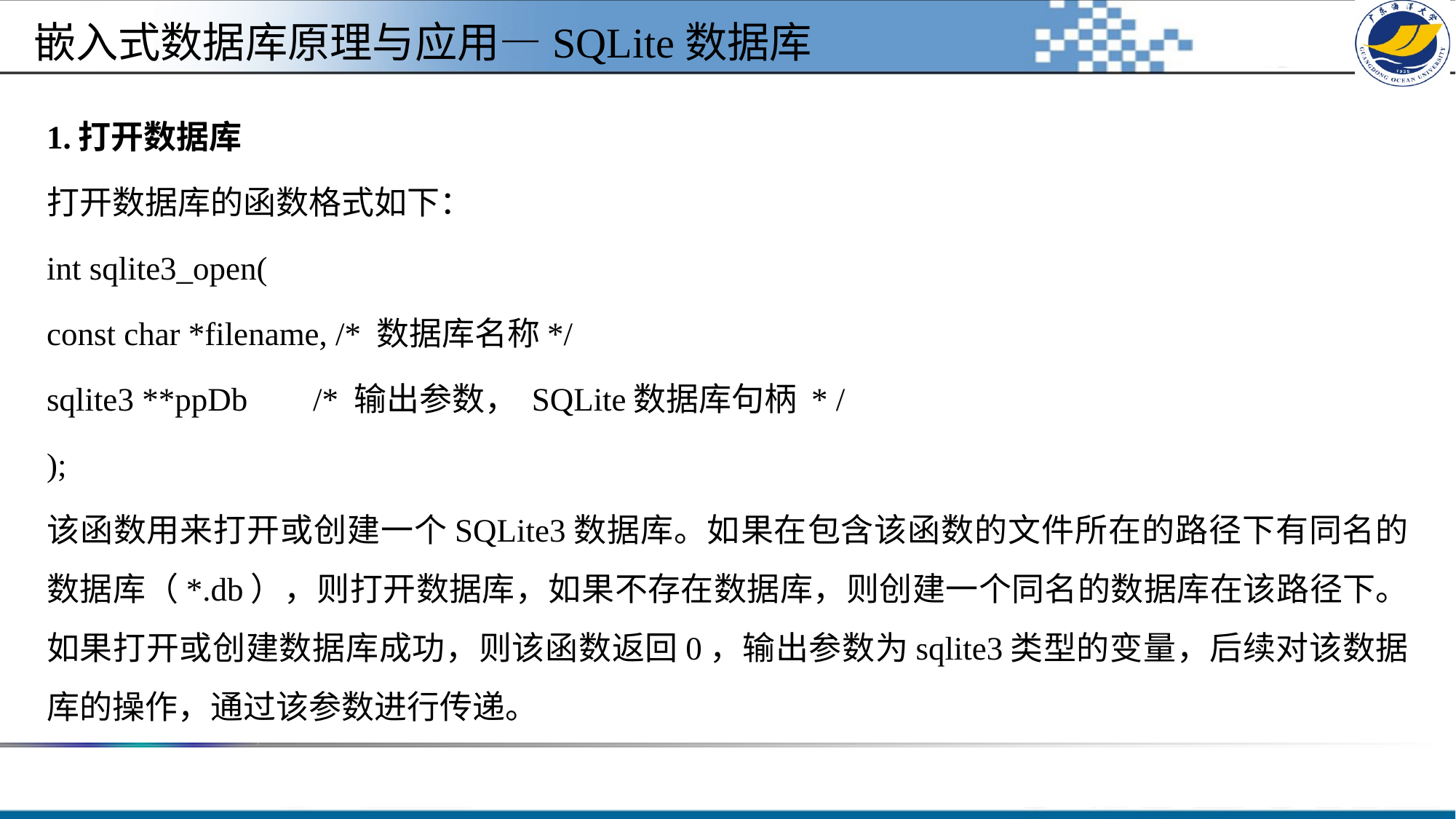

#
嵌入式数据库原理与应用—SQLite数据库
1.打开数据库
打开数据库的函数格式如下：
int sqlite3_open(
const char *filename, /* 数据库名称*/
sqlite3 **ppDb        /* 输出参数， SQLite数据库句柄 * /
);
该函数用来打开或创建一个SQLite3数据库。如果在包含该函数的文件所在的路径下有同名的数据库（*.db），则打开数据库，如果不存在数据库，则创建一个同名的数据库在该路径下。如果打开或创建数据库成功，则该函数返回0，输出参数为sqlite3类型的变量，后续对该数据库的操作，通过该参数进行传递。